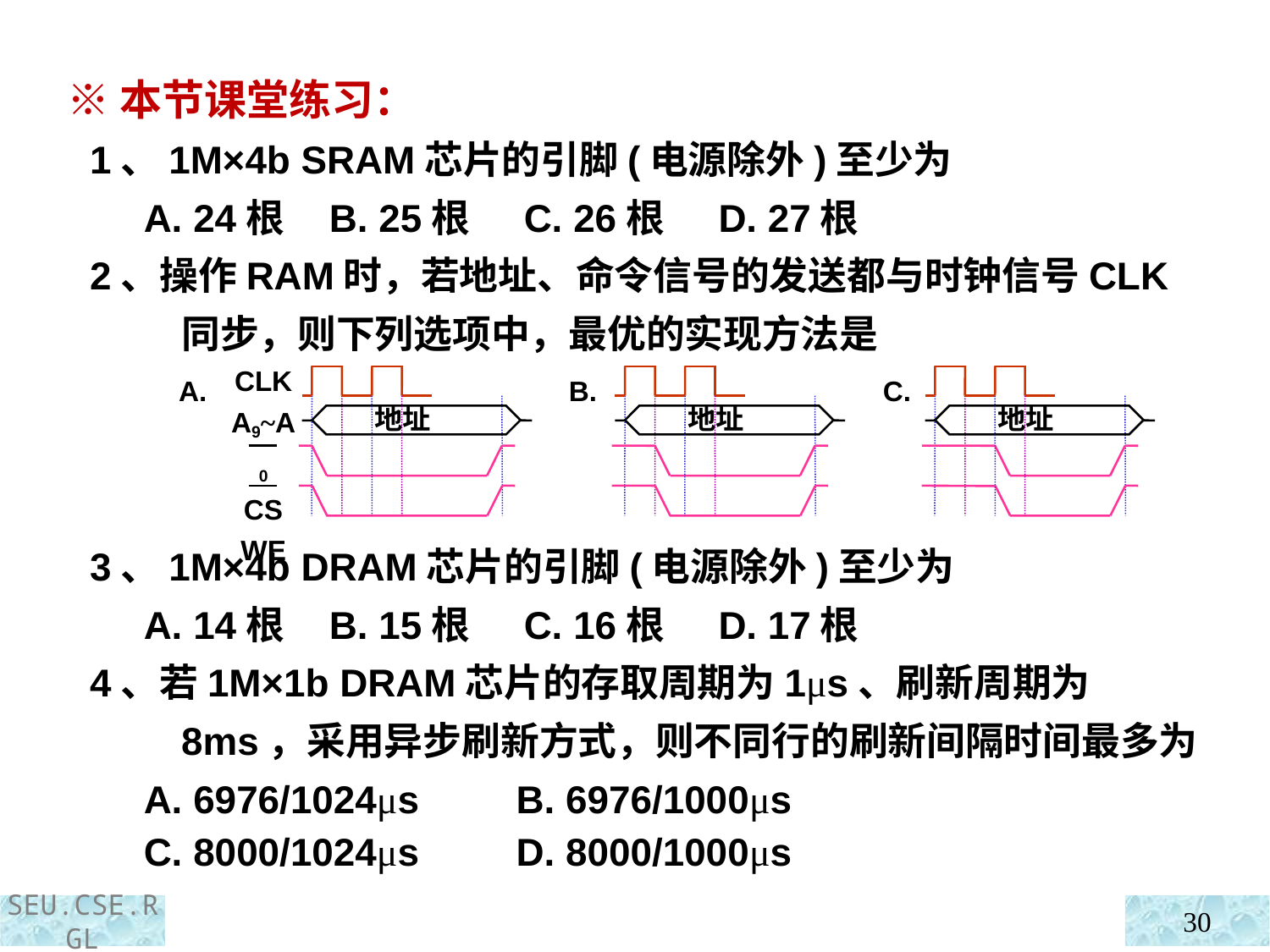

※本节课堂练习：
   1、1M×4b SRAM芯片的引脚(电源除外)至少为
        A. 24根    B. 25根     C. 26根     D. 27根
   2、操作RAM时，若地址、命令信号的发送都与时钟信号CLK同步，则下列选项中，最优的实现方法是

   3、1M×4b DRAM芯片的引脚(电源除外)至少为
        A. 14根    B. 15根     C. 16根     D. 17根
   4、若1M×1b DRAM芯片的存取周期为1μs、刷新周期为8ms，采用异步刷新方式，则不同行的刷新间隔时间最多为
        A. 6976/1024μs         B. 6976/1000μs
        C. 8000/1024μs         D. 8000/1000μs
CLK
A9~A0
CS
WE

A.
B.
C.

地址

地址

地址

30